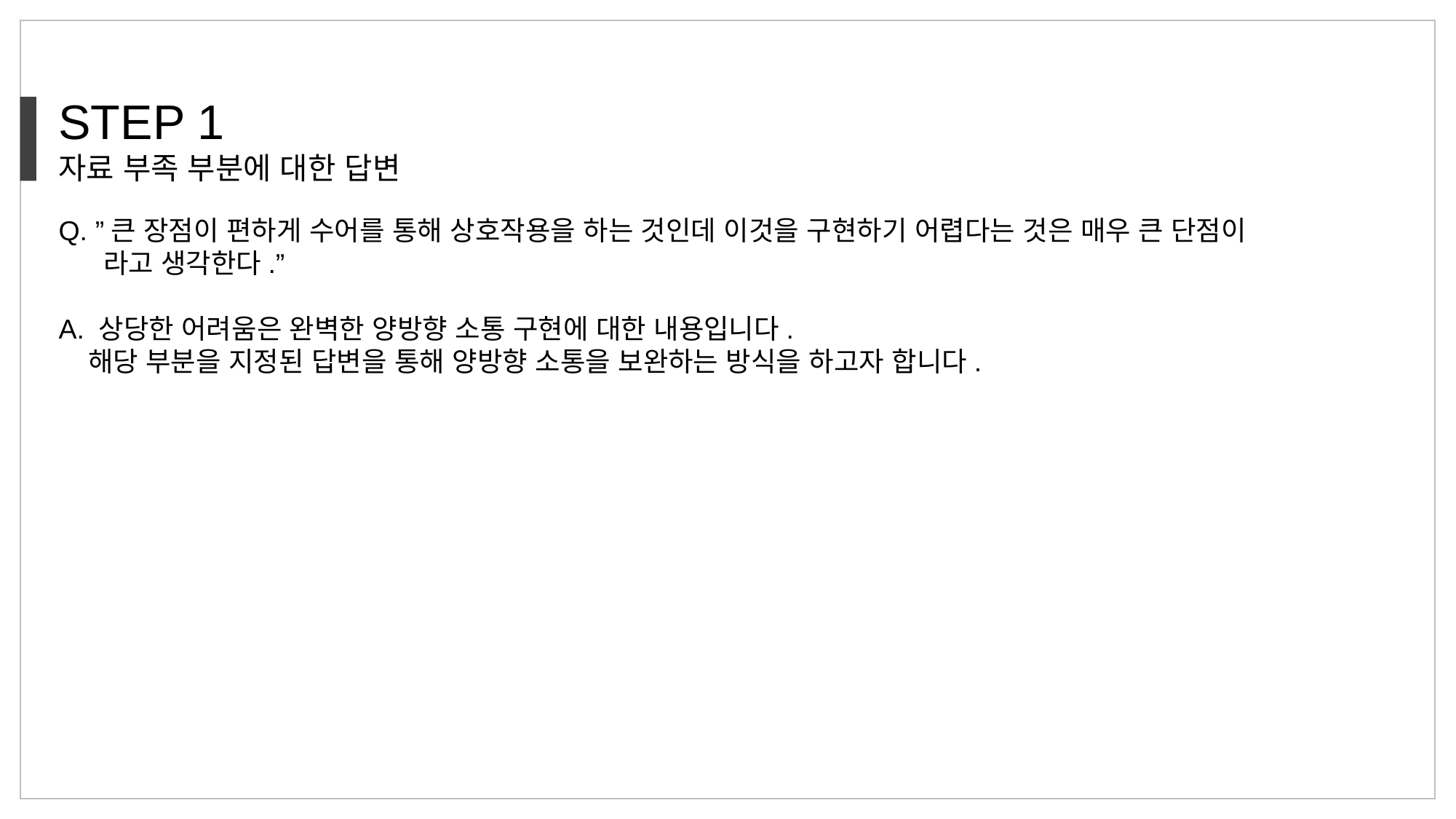

STEP 1
자료 부족 부분에 대한 답변

Q. ”큰 장점이 편하게 수어를 통해 상호작용을 하는 것인데 이것을 구현하기 어렵다는 것은 매우 큰 단점이
     라고 생각한다.”

A. 상당한 어려움은 완벽한 양방향 소통 구현에 대한 내용입니다.
   해당 부분을 지정된 답변을 통해 양방향 소통을 보완하는 방식을 하고자 합니다.